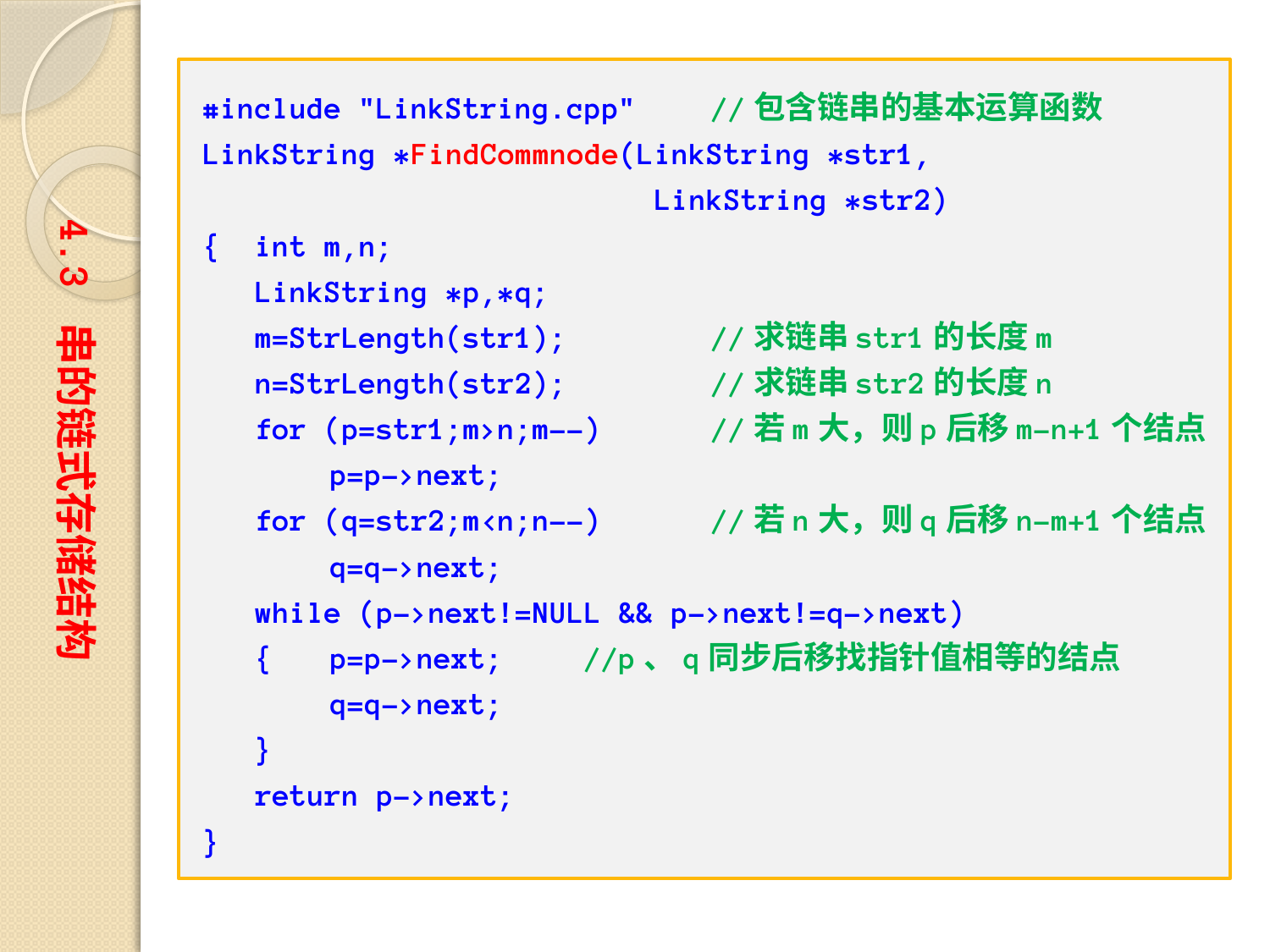

#include "LinkString.cpp"	//包含链串的基本运算函数
LinkString *FindCommnode(LinkString *str1,
                          LinkString *str2)
{  int m,n;
   LinkString *p,*q;
   m=StrLength(str1);		//求链串str1的长度m
   n=StrLength(str2);		//求链串str2的长度n
   for (p=str1;m>n;m--)	//若m大，则p后移m-n+1个结点
	p=p->next;
   for (q=str2;m<n;n--)	//若n大，则q后移n-m+1个结点
	q=q->next;
   while (p->next!=NULL && p->next!=q->next)
   {	p=p->next;	//p、q同步后移找指针值相等的结点
	q=q->next;
   }
   return p->next;
}
4.3 串的链式存储结构